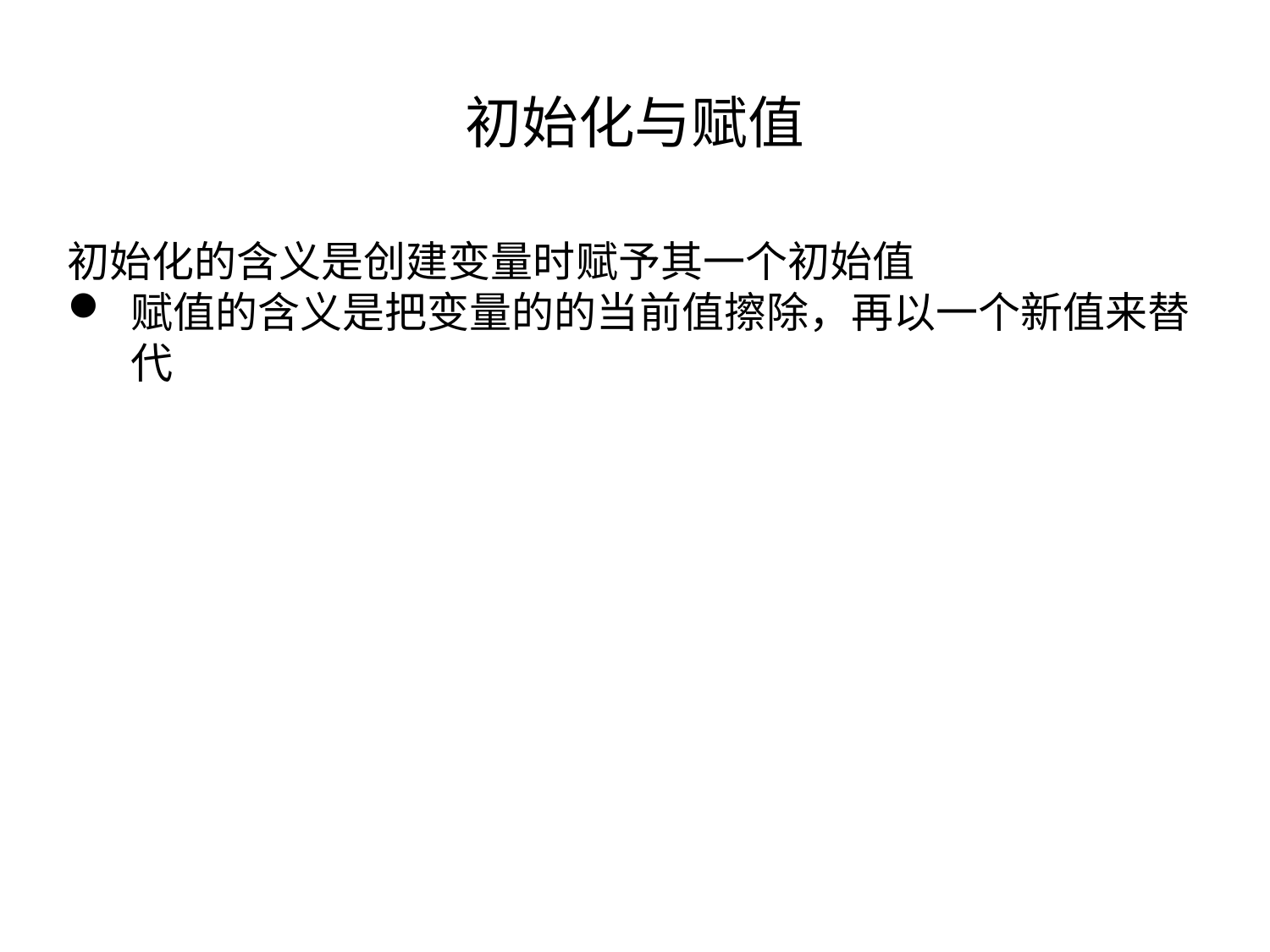

初始化与赋值
初始化的含义是创建变量时赋予其一个初始值
赋值的含义是把变量的的当前值擦除，再以一个新值来替代